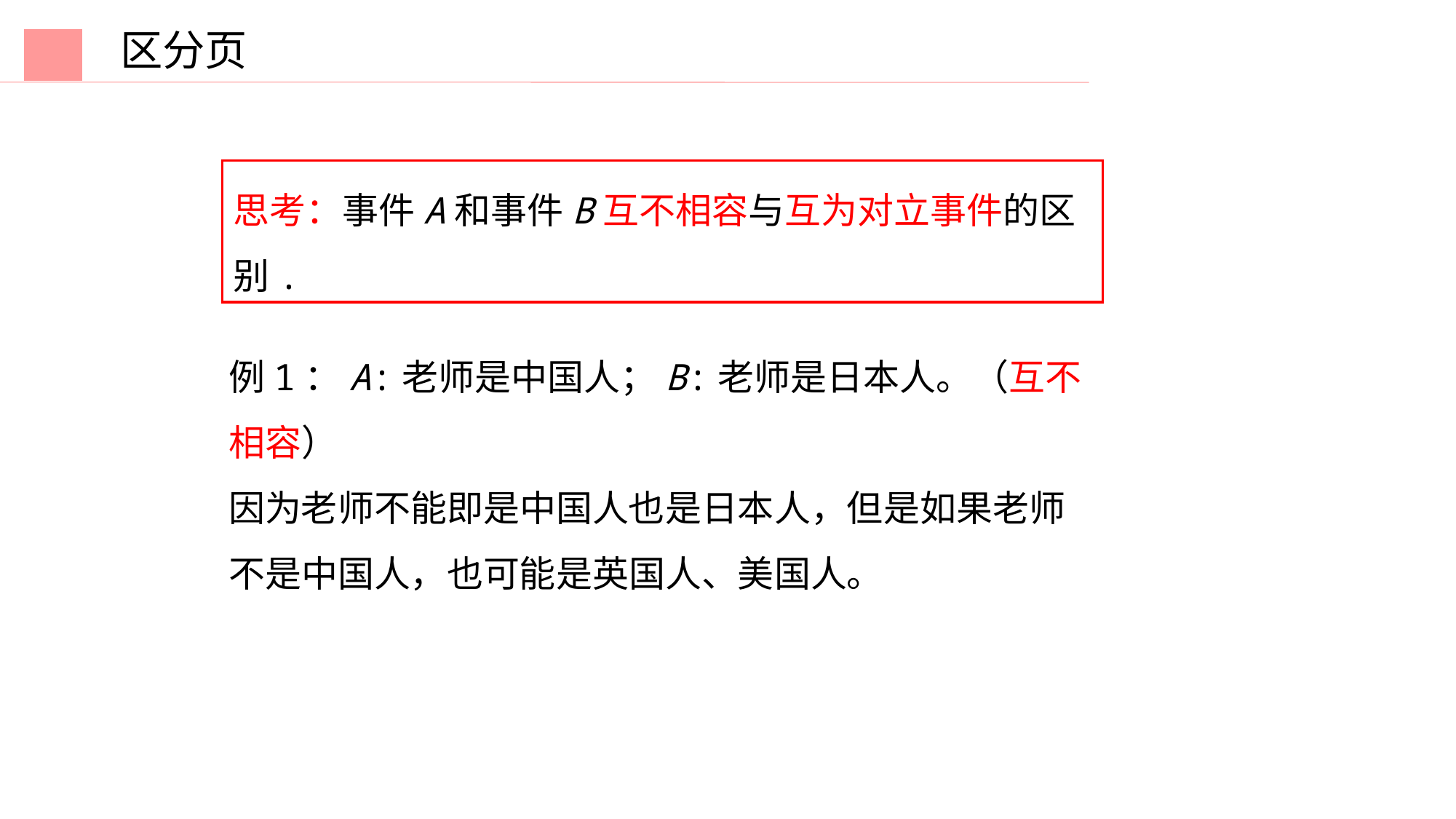

区分页

思考：事件A和事件B互不相容与互为对立事件的区别.
例1：A:老师是中国人；B:老师是日本人。（互不相容）
因为老师不能即是中国人也是日本人，但是如果老师不是中国人，也可能是英国人、美国人。